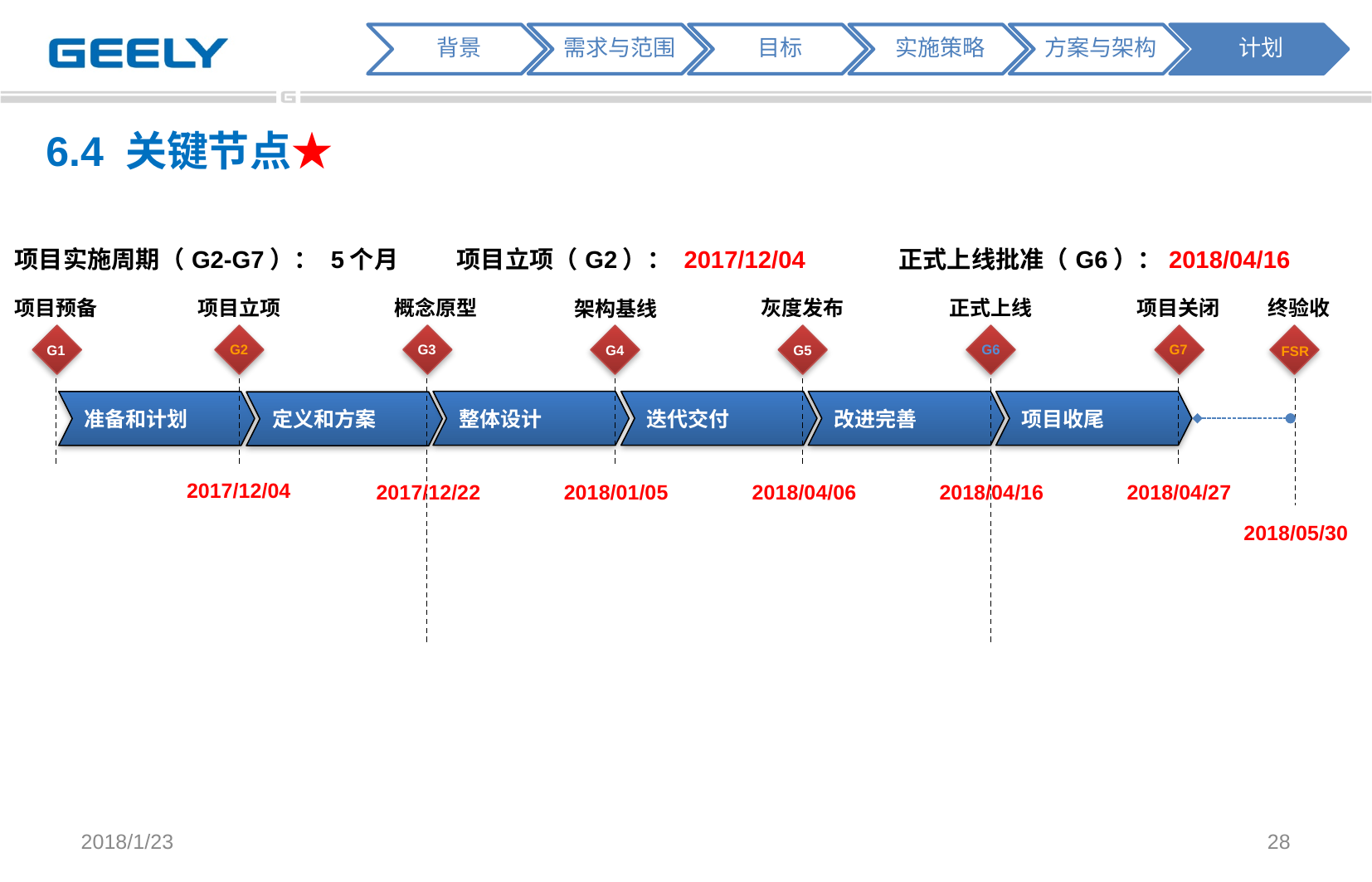

背景
需求与范围
目标
实施策略
方案与架构
计划
6.4 关键节点★
| 项目实施周期（G2-G7）： 5个月 | 项目立项（G2）： 2017/12/04 | 正式上线批准（G6）：2018/04/16 |
| --- | --- | --- |
项目预备

G1
项目立项

G2
概念原型

G3
灰度发布

G5
正式上线

G6
项目关闭

G7
终验收

FSR
架构基线

G4
整体设计
迭代交付
改进完善
项目收尾
准备和计划
定义和方案
2017/12/04
2017/12/22
2018/01/05
2018/04/06
2018/04/16
2018/04/27
2018/05/30
2018/1/23
28